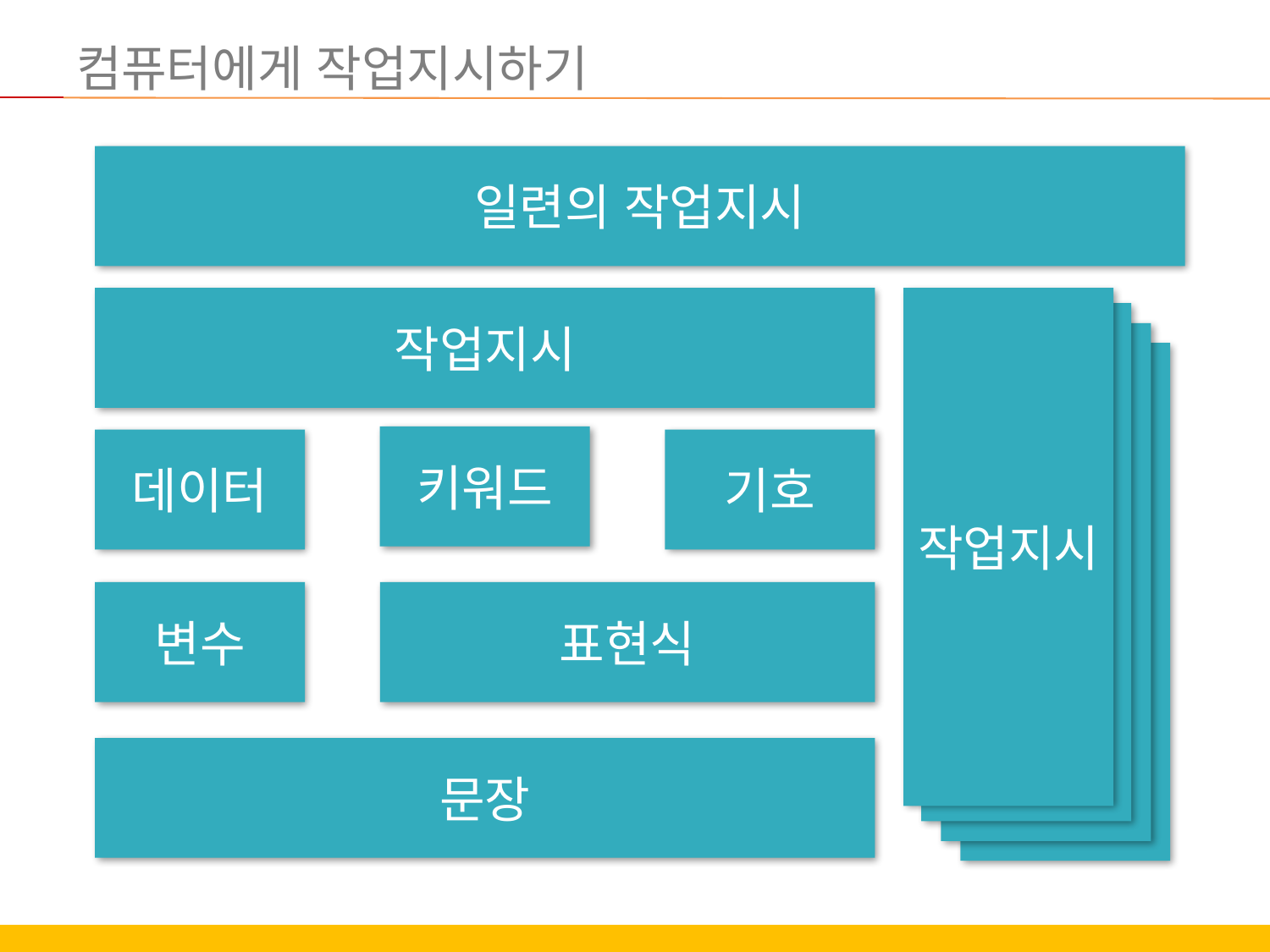

# 컴퓨터에게 작업지시하기
일련의 작업지시
작업지시
작업지시
작업지시
작업지시
작업지시
키워드
데이터
기호
변수
표현식
문장